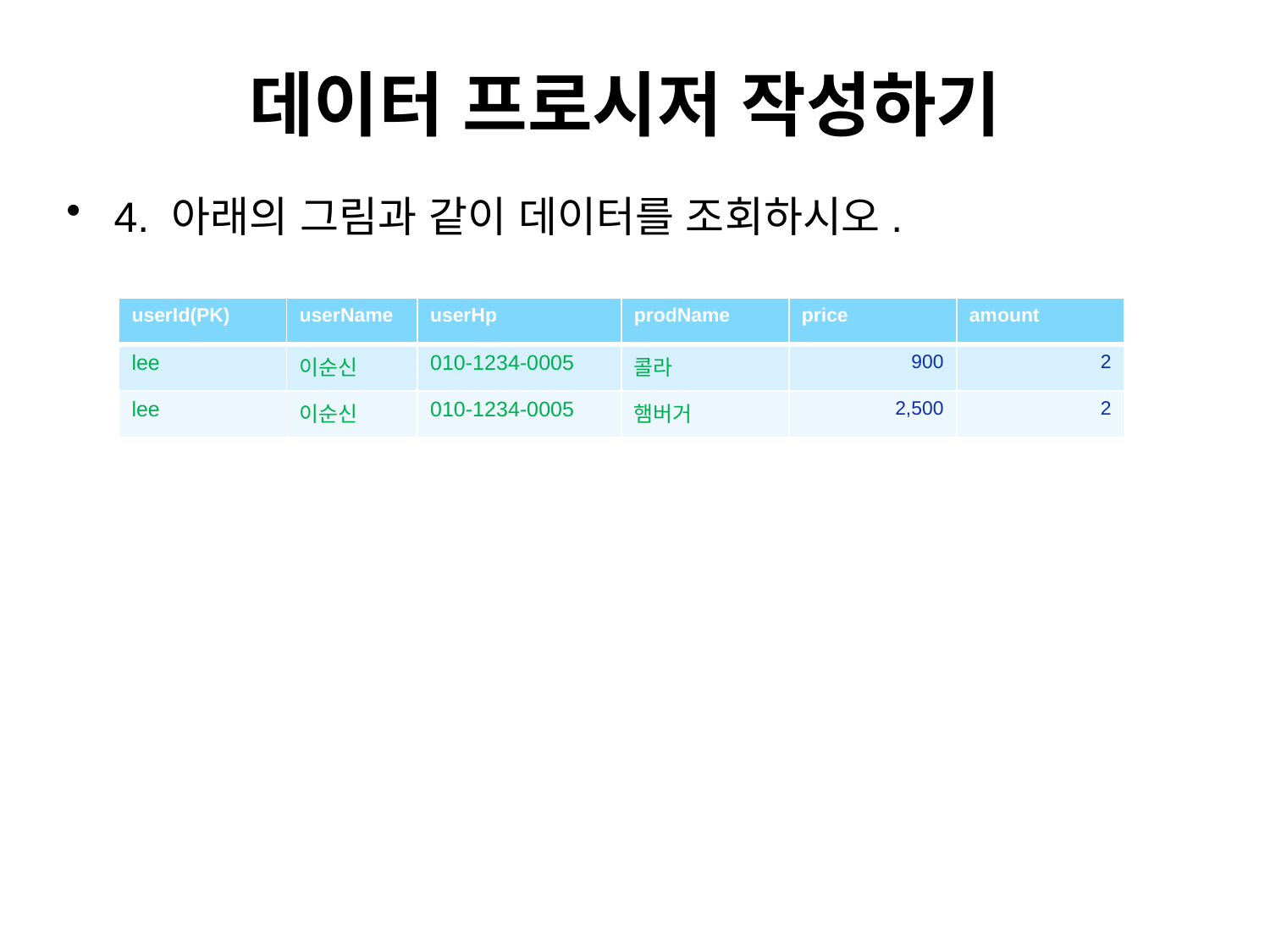

# 데이터 프로시저 작성하기
4. 아래의 그림과 같이 데이터를 조회하시오.

| userId(PK) | userName | userHp | prodName | price | amount |
| --- | --- | --- | --- | --- | --- |
| lee | 이순신 | 010-1234-0005 | 콜라 | 900 | 2 |
| lee | 이순신 | 010-1234-0005 | 햄버거 | 2,500 | 2 |